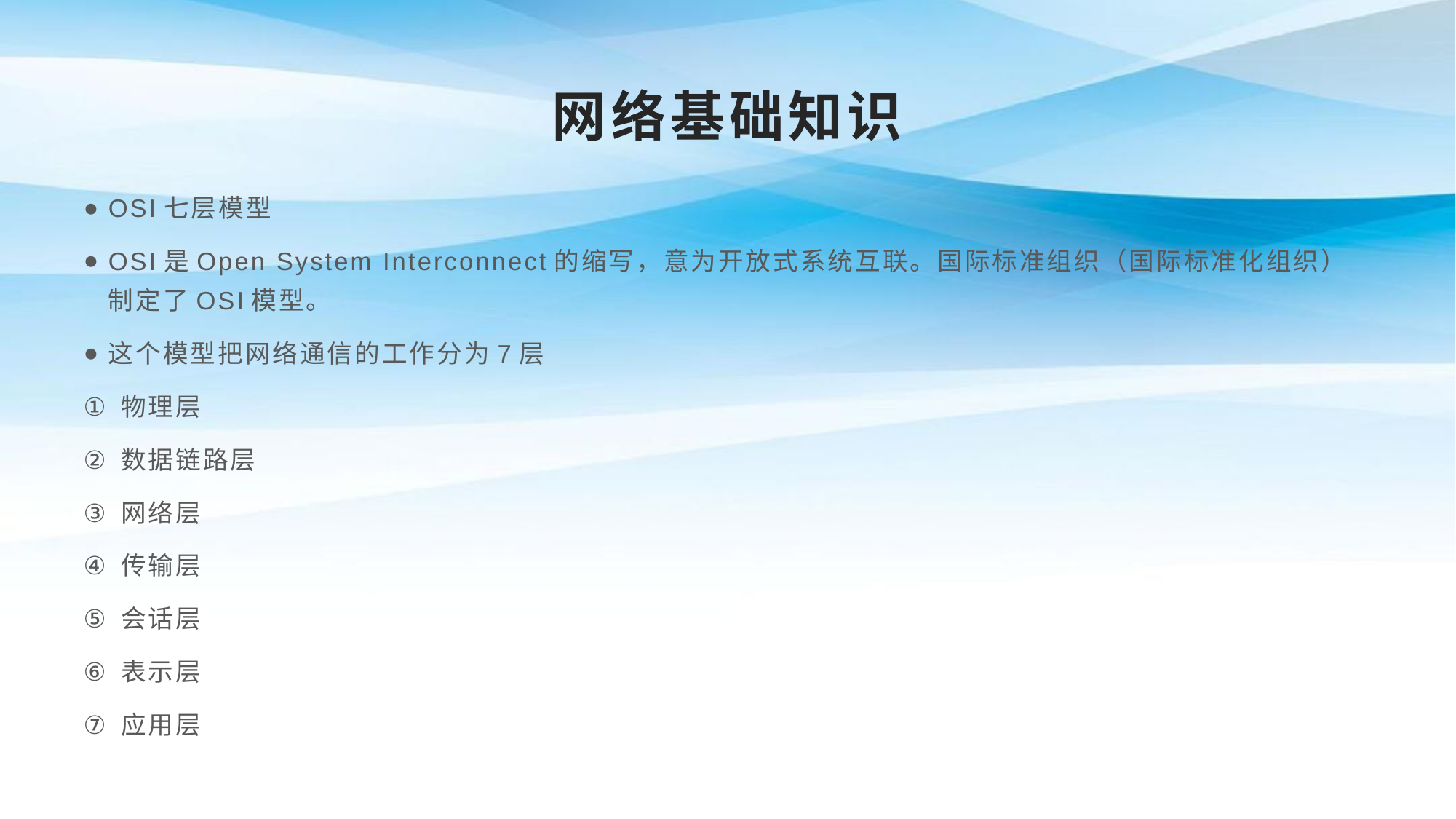

# 网络基础知识
OSI七层模型
OSI是Open System Interconnect的缩写，意为开放式系统互联。国际标准组织（国际标准化组织）制定了OSI模型。
这个模型把网络通信的工作分为7层
物理层
数据链路层
网络层
传输层
会话层
表示层
应用层